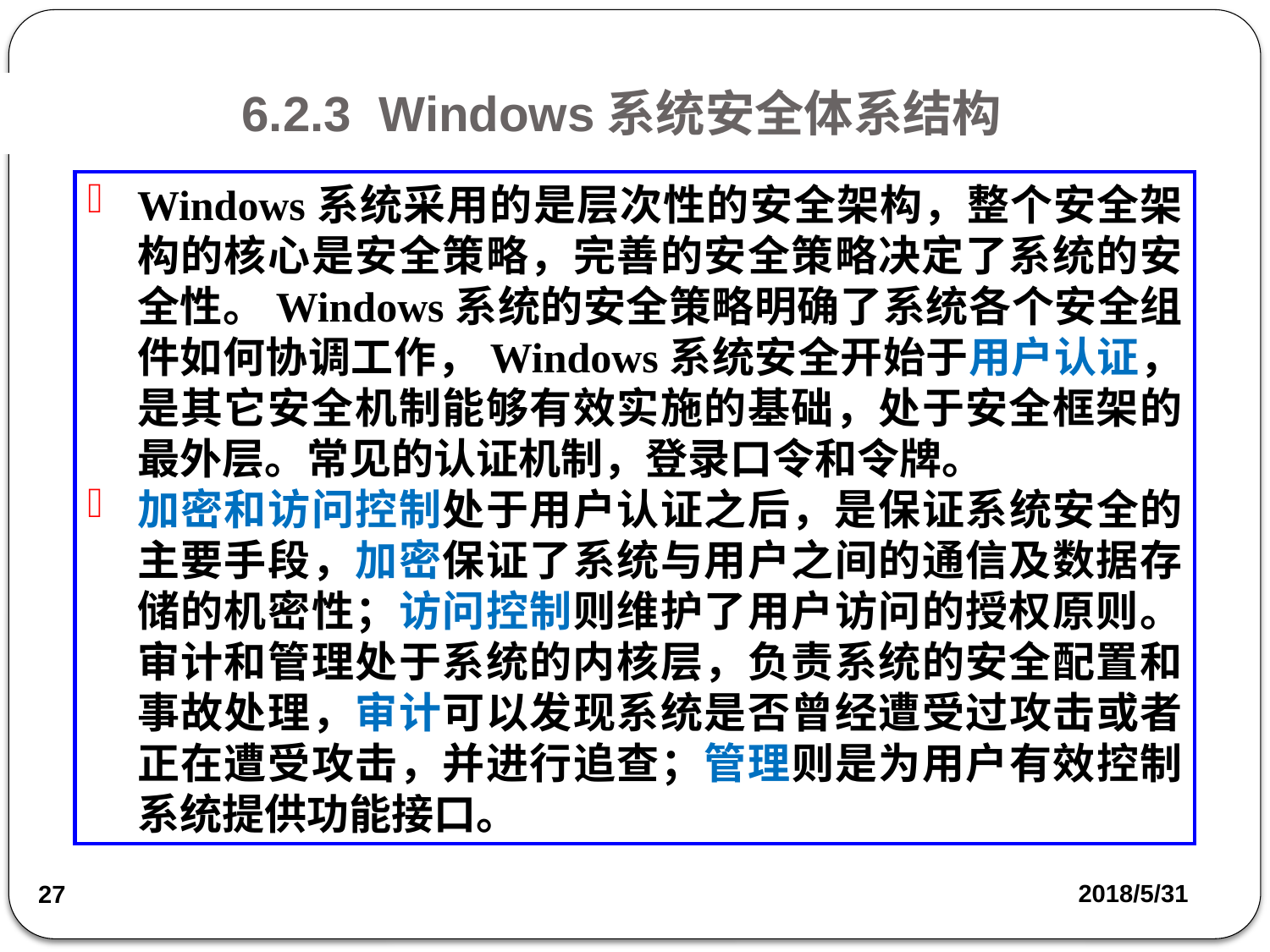

# 6.2.3  Windows系统安全体系结构
Windows系统采用的是层次性的安全架构，整个安全架构的核心是安全策略，完善的安全策略决定了系统的安全性。Windows系统的安全策略明确了系统各个安全组件如何协调工作，Windows系统安全开始于用户认证，是其它安全机制能够有效实施的基础，处于安全框架的最外层。常见的认证机制，登录口令和令牌。
加密和访问控制处于用户认证之后，是保证系统安全的主要手段，加密保证了系统与用户之间的通信及数据存储的机密性；访问控制则维护了用户访问的授权原则。审计和管理处于系统的内核层，负责系统的安全配置和事故处理，审计可以发现系统是否曾经遭受过攻击或者正在遭受攻击，并进行追查；管理则是为用户有效控制系统提供功能接口。
2018/5/31
27